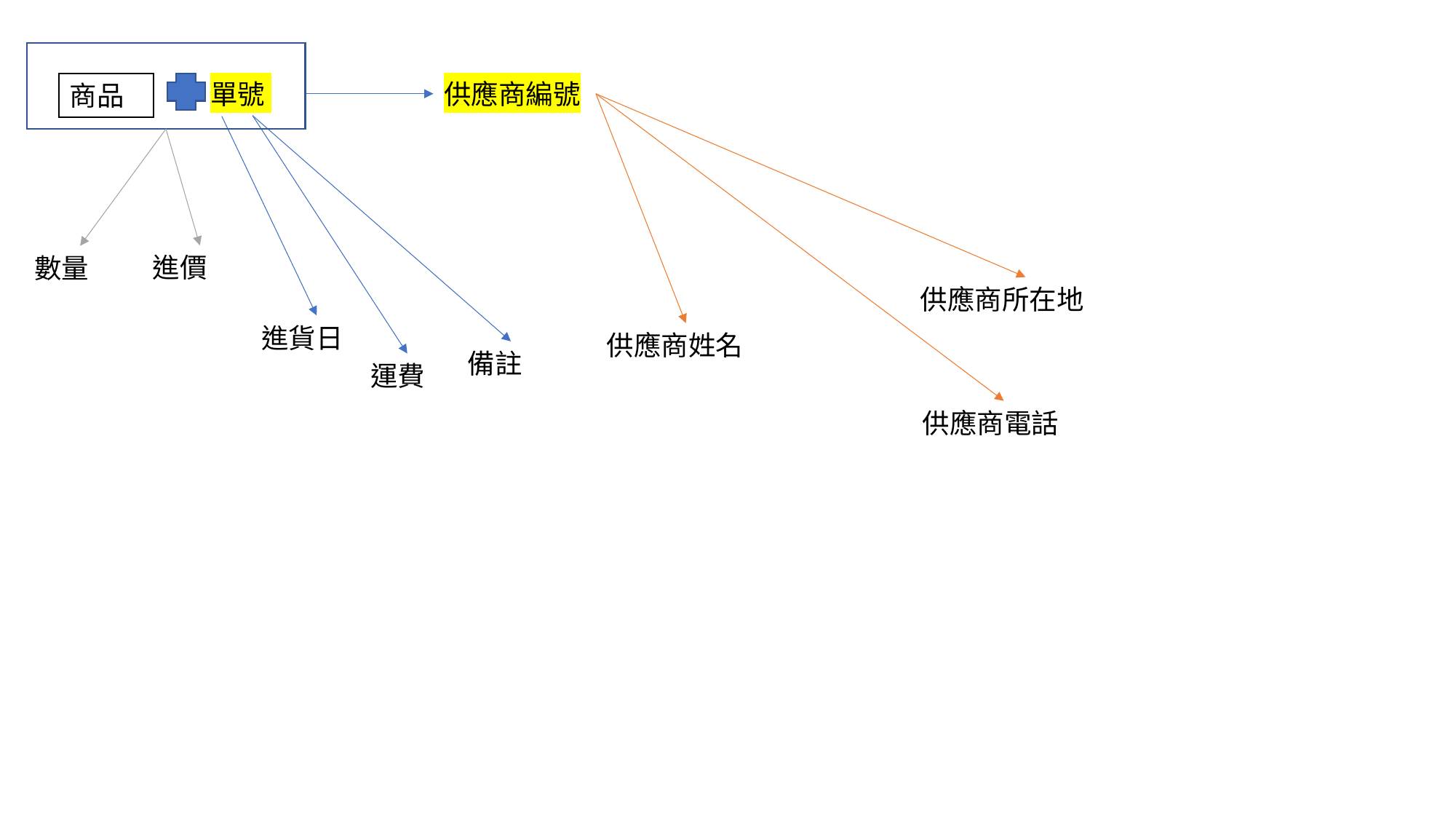

單號
供應商編號
商品

進價
數量
供應商所在地
進貨日
供應商姓名
備註
運費
供應商電話